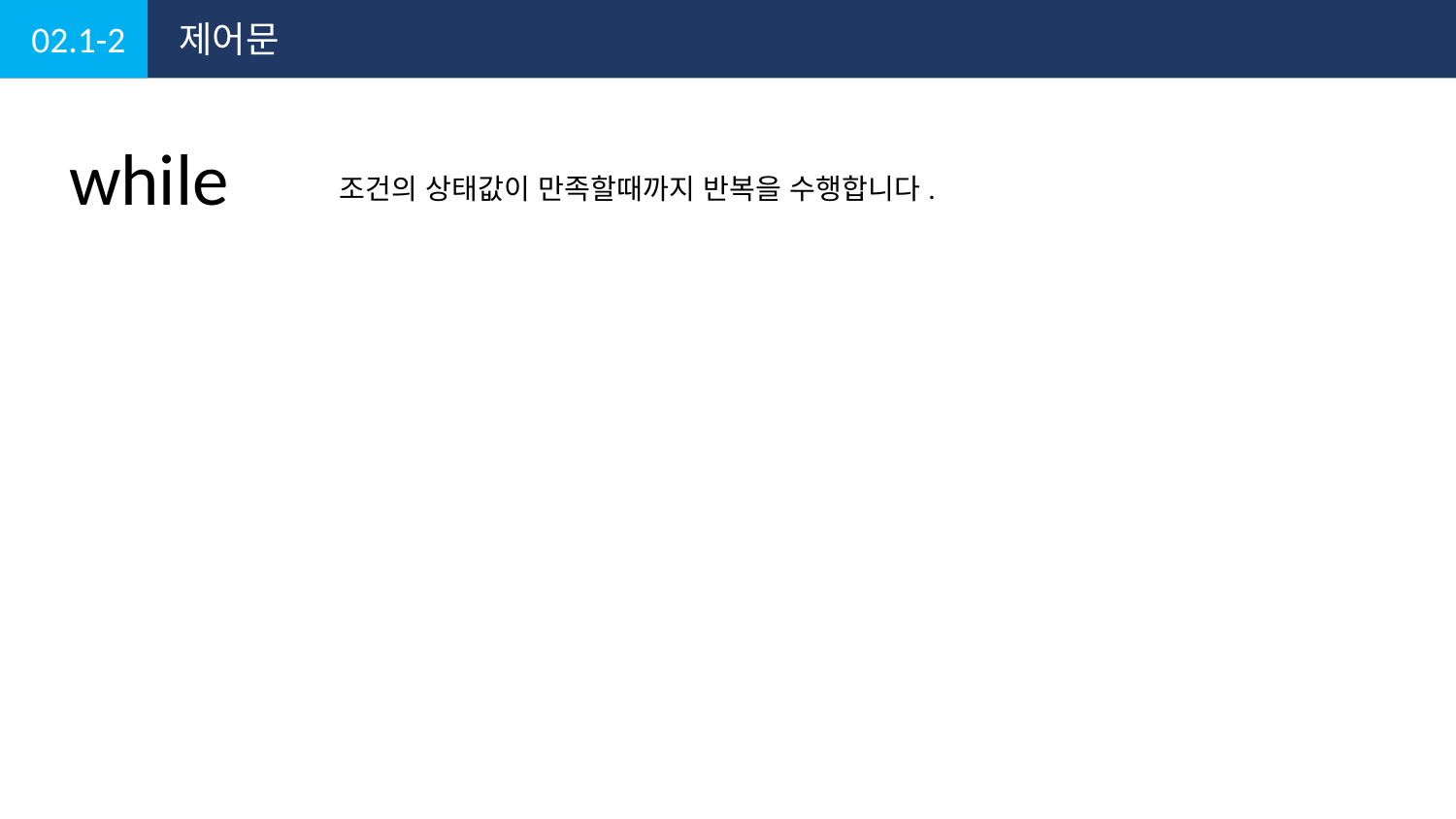

02.1-2
제어문
while
조건의 상태값이 만족할때까지 반복을 수행합니다.